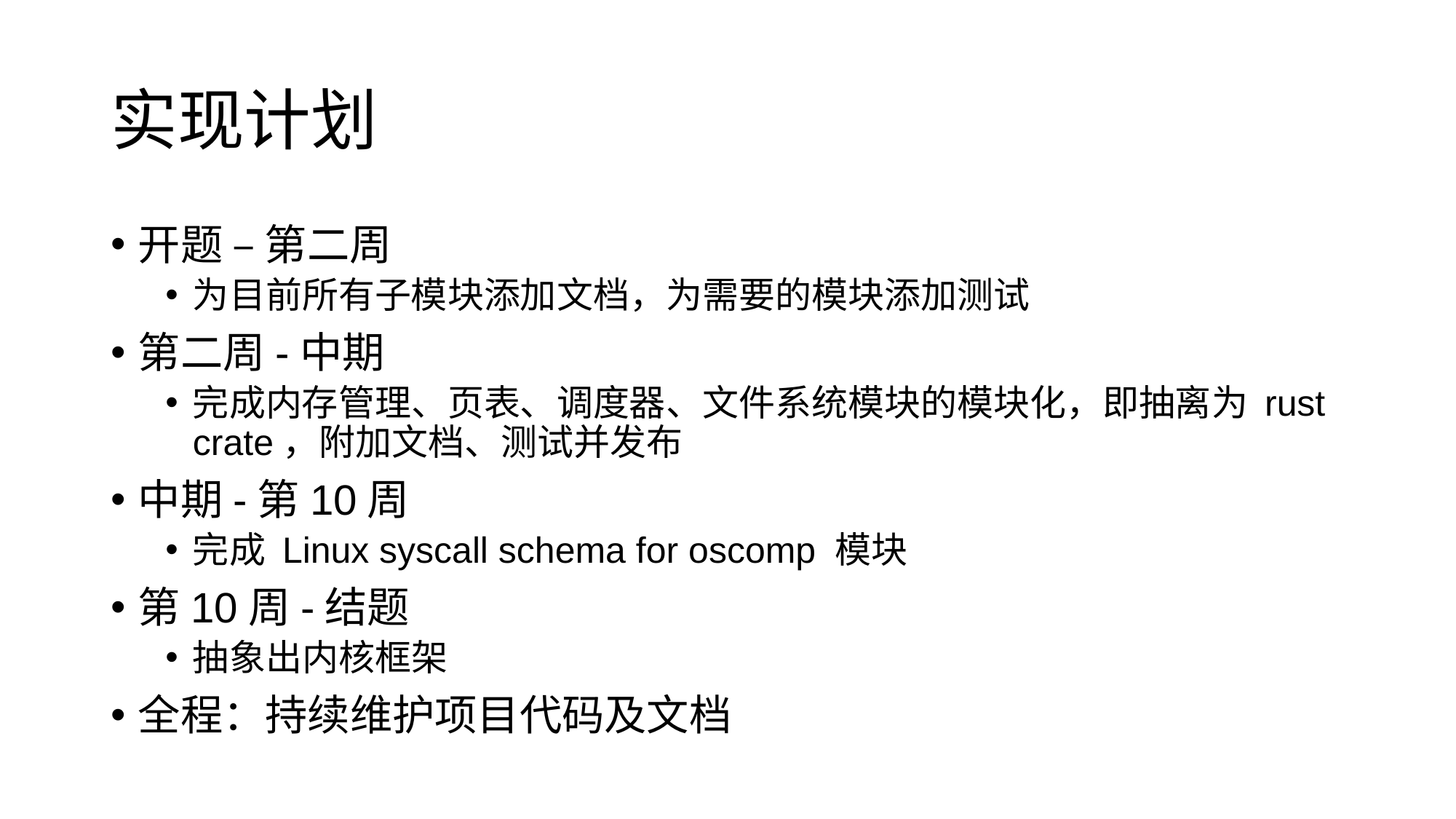

# 实现计划
开题 – 第二周
为目前所有子模块添加文档，为需要的模块添加测试
第二周-中期
完成内存管理、页表、调度器、文件系统模块的模块化，即抽离为 rust crate，附加文档、测试并发布
中期-第10周
完成 Linux syscall schema for oscomp 模块
第10周-结题
抽象出内核框架
全程：持续维护项目代码及文档